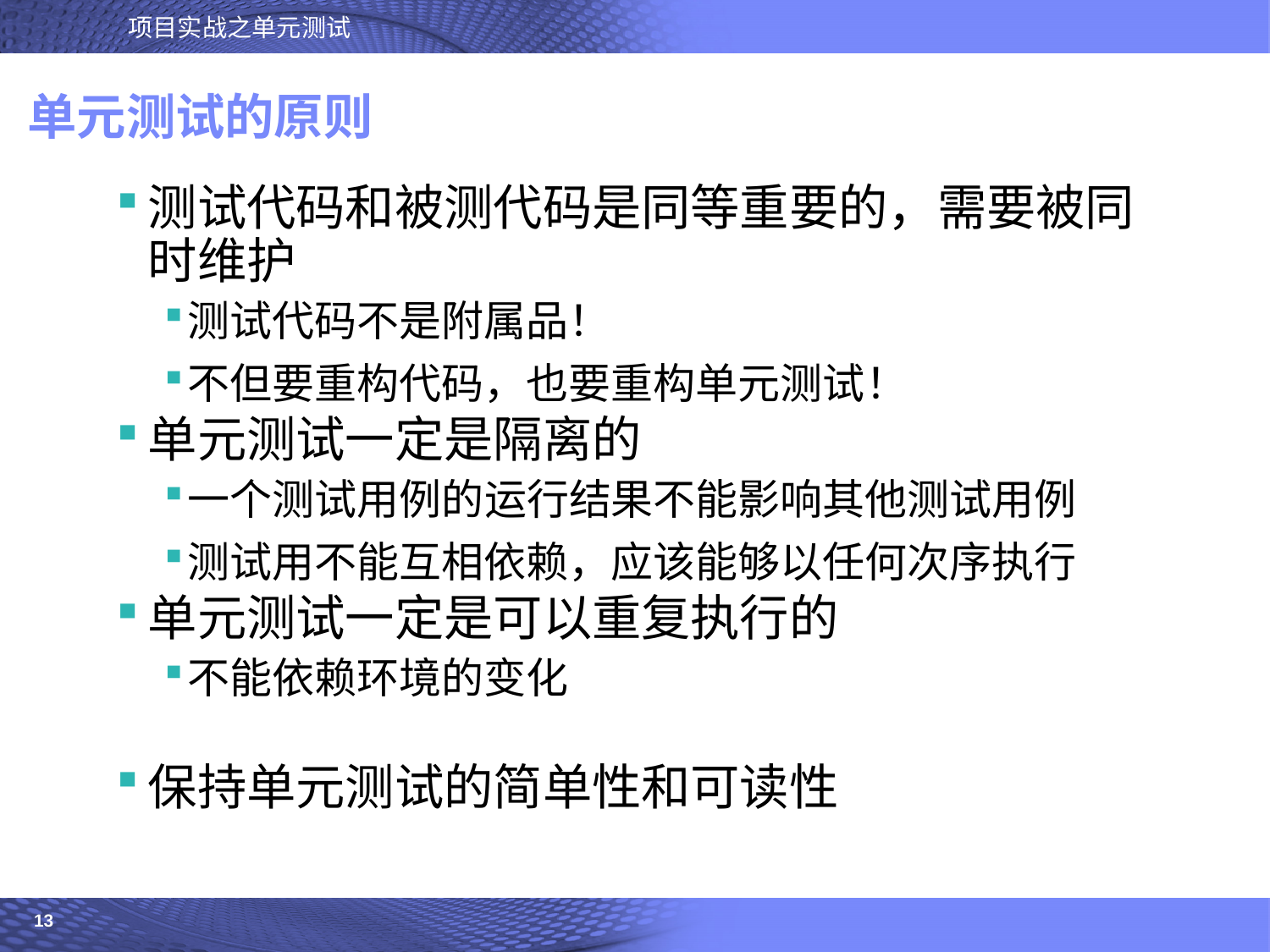

# 单元测试的原则
测试代码和被测代码是同等重要的，需要被同时维护
测试代码不是附属品！
不但要重构代码，也要重构单元测试！
单元测试一定是隔离的
一个测试用例的运行结果不能影响其他测试用例
测试用不能互相依赖，应该能够以任何次序执行
单元测试一定是可以重复执行的
不能依赖环境的变化

保持单元测试的简单性和可读性

13